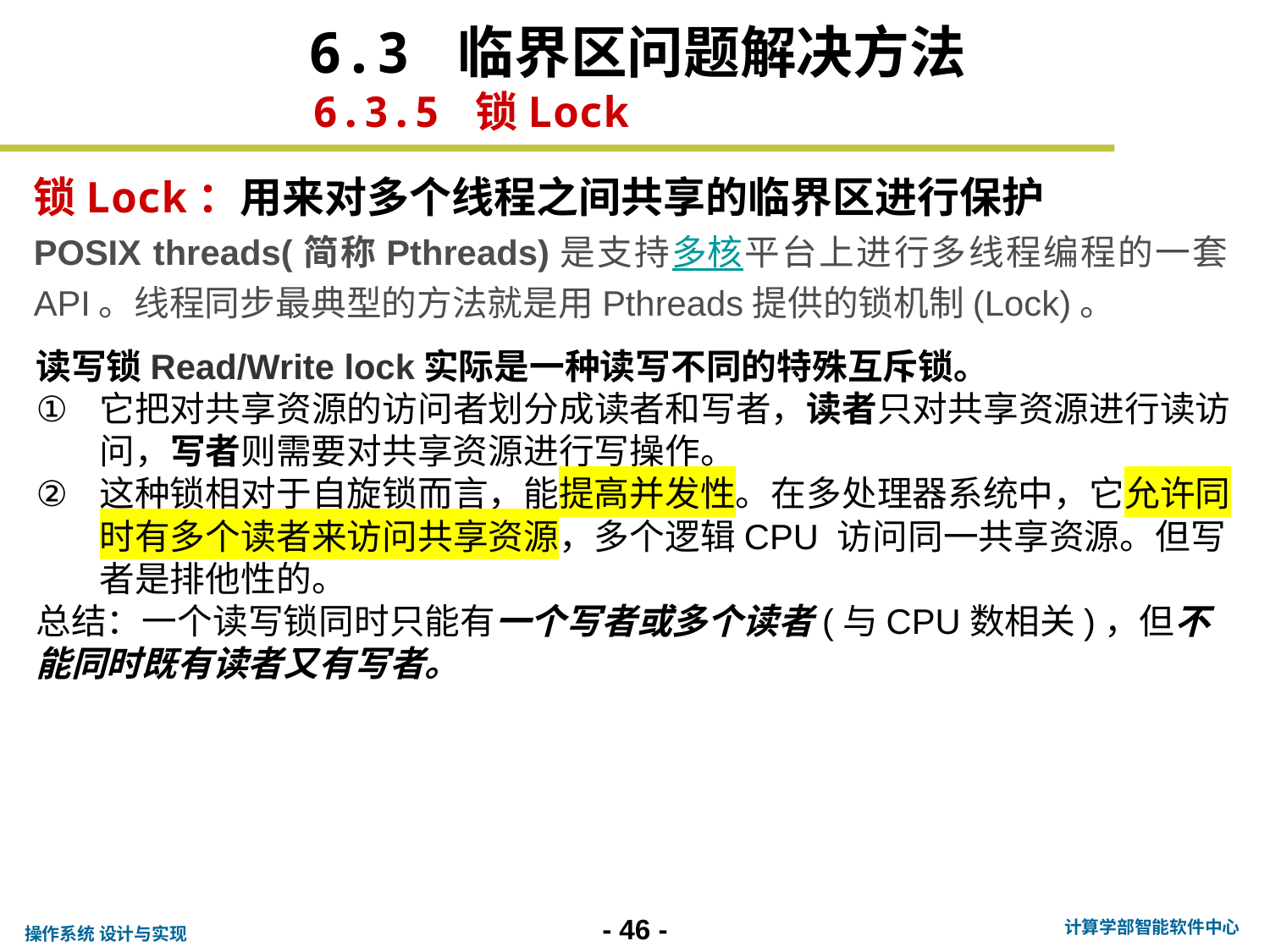

6.3 临界区问题解决方法
6.3.5 锁Lock
锁Lock：用来对多个线程之间共享的临界区进行保护
POSIX threads(简称Pthreads)是支持多核平台上进行多线程编程的一套API。线程同步最典型的方法就是用Pthreads提供的锁机制(Lock)。
读写锁Read/Write lock实际是一种读写不同的特殊互斥锁。
它把对共享资源的访问者划分成读者和写者，读者只对共享资源进行读访问，写者则需要对共享资源进行写操作。
这种锁相对于自旋锁而言，能提高并发性。在多处理器系统中，它允许同时有多个读者来访问共享资源，多个逻辑CPU 访问同一共享资源。但写者是排他性的。
总结：一个读写锁同时只能有一个写者或多个读者(与CPU数相关)，但不能同时既有读者又有写者。